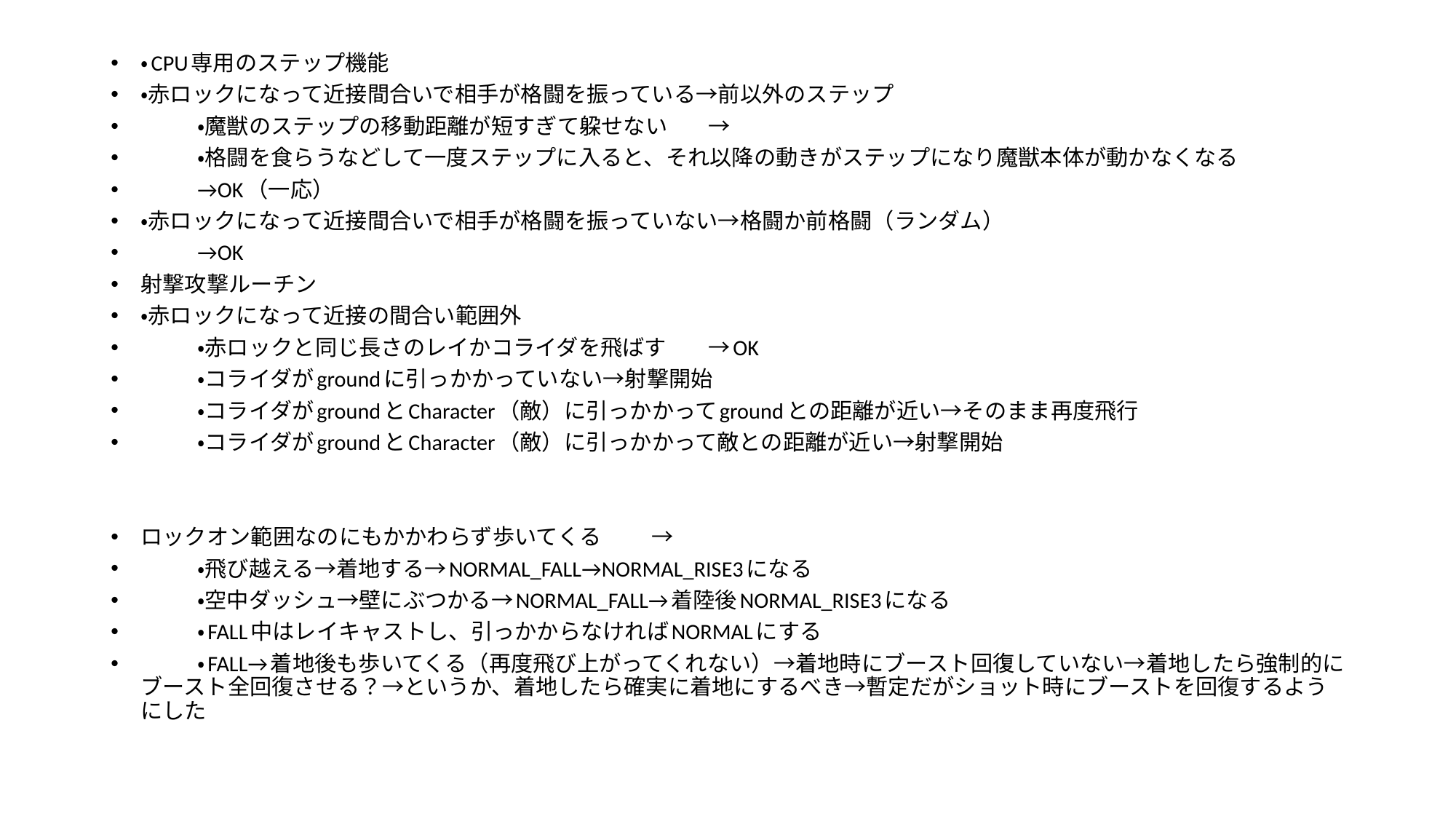

・CPU専用のステップ機能
・赤ロックになって近接間合いで相手が格闘を振っている→前以外のステップ
	・魔獣のステップの移動距離が短すぎて躱せない	→
	・格闘を食らうなどして一度ステップに入ると、それ以降の動きがステップになり魔獣本体が動かなくなる
													→OK（一応）
・赤ロックになって近接間合いで相手が格闘を振っていない→格闘か前格闘（ランダム）
													→OK
射撃攻撃ルーチン
・赤ロックになって近接の間合い範囲外
	・赤ロックと同じ長さのレイかコライダを飛ばす	→OK
	・コライダがgroundに引っかかっていない→射撃開始
	・コライダがgroundとCharacter（敵）に引っかかってgroundとの距離が近い→そのまま再度飛行
	・コライダがgroundとCharacter（敵）に引っかかって敵との距離が近い→射撃開始

ロックオン範囲なのにもかかわらず歩いてくる			→
	・飛び越える→着地する→NORMAL_FALL→NORMAL_RISE3になる
	・空中ダッシュ→壁にぶつかる→NORMAL_FALL→着陸後NORMAL_RISE3になる
	・FALL中はレイキャストし、引っかからなければNORMALにする
	・FALL→着地後も歩いてくる（再度飛び上がってくれない）→着地時にブースト回復していない→着地したら強制的にブースト全回復させる？→というか、着地したら確実に着地にするべき→暫定だがショット時にブーストを回復するようにした